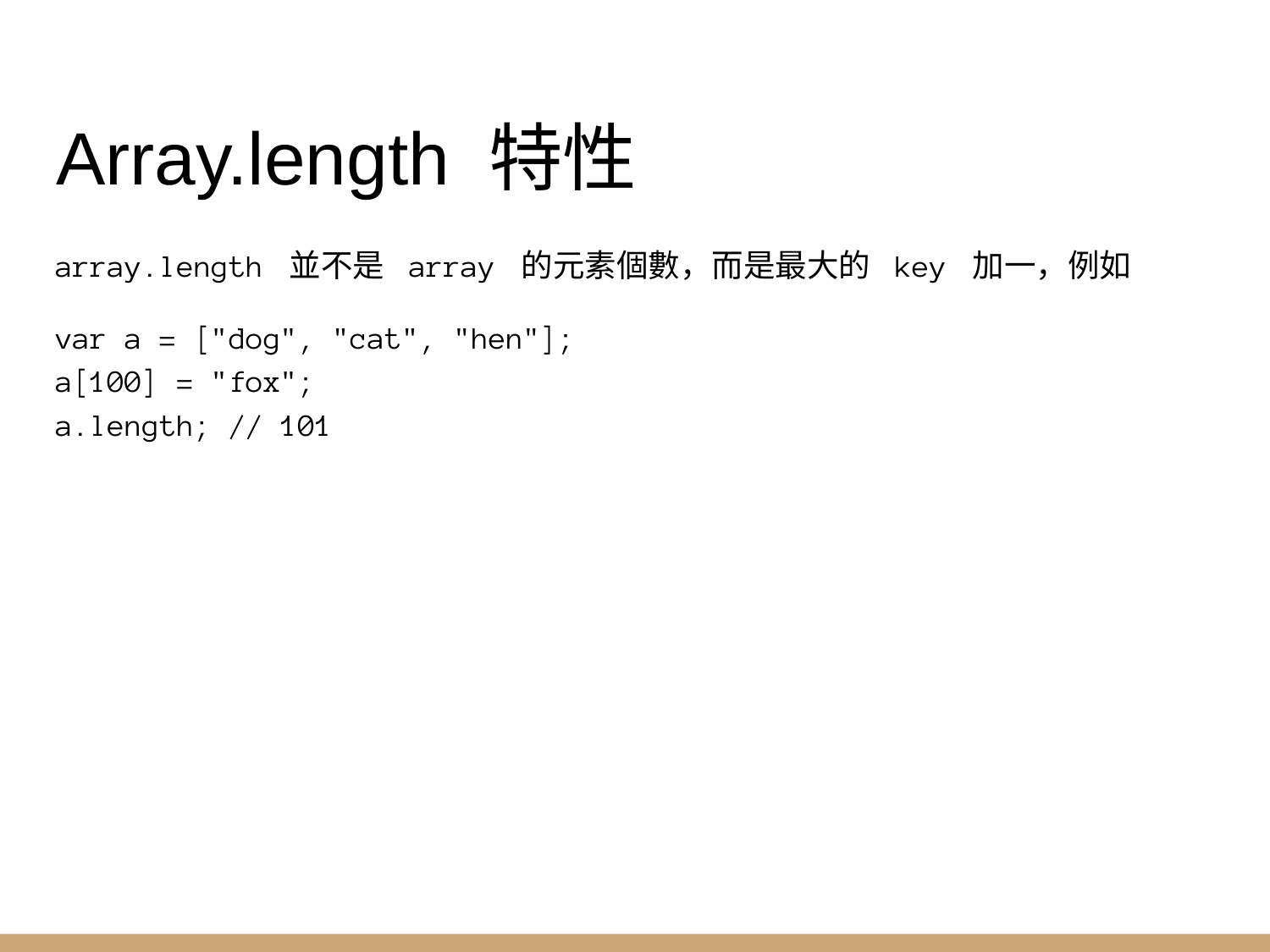

# Array.length 特性
array.length 並不是 array 的元素個數，而是最大的 key 加一，例如
var a = ["dog", "cat", "hen"];
a[100] = "fox";
a.length; // 101